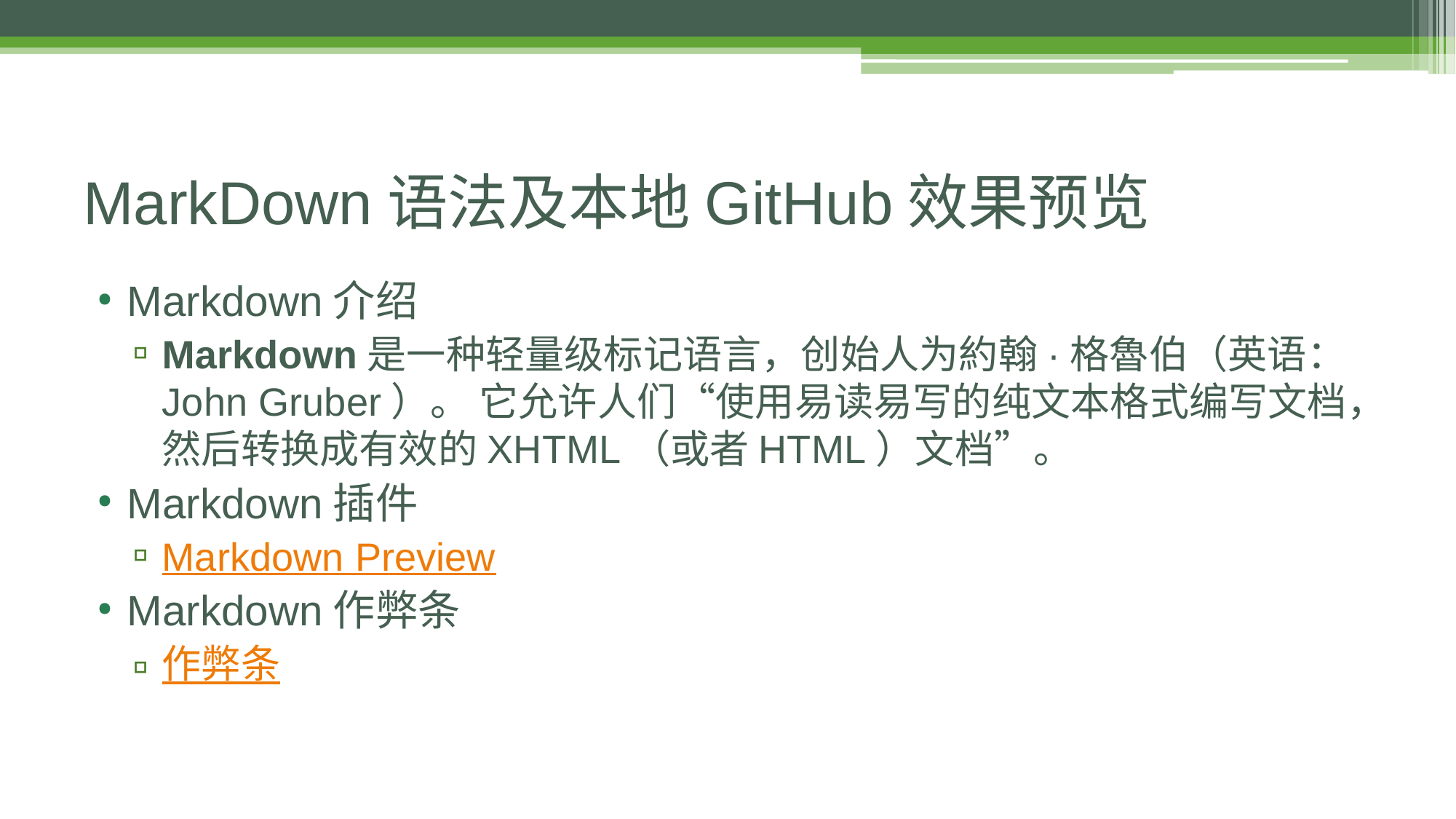

# MarkDown语法及本地GitHub效果预览
Markdown介绍
Markdown是一种轻量级标记语言，创始人为約翰·格魯伯（英语：John Gruber）。 它允许人们“使用易读易写的纯文本格式编写文档，然后转换成有效的XHTML（或者HTML）文档”。
Markdown插件
Markdown Preview
Markdown作弊条
作弊条